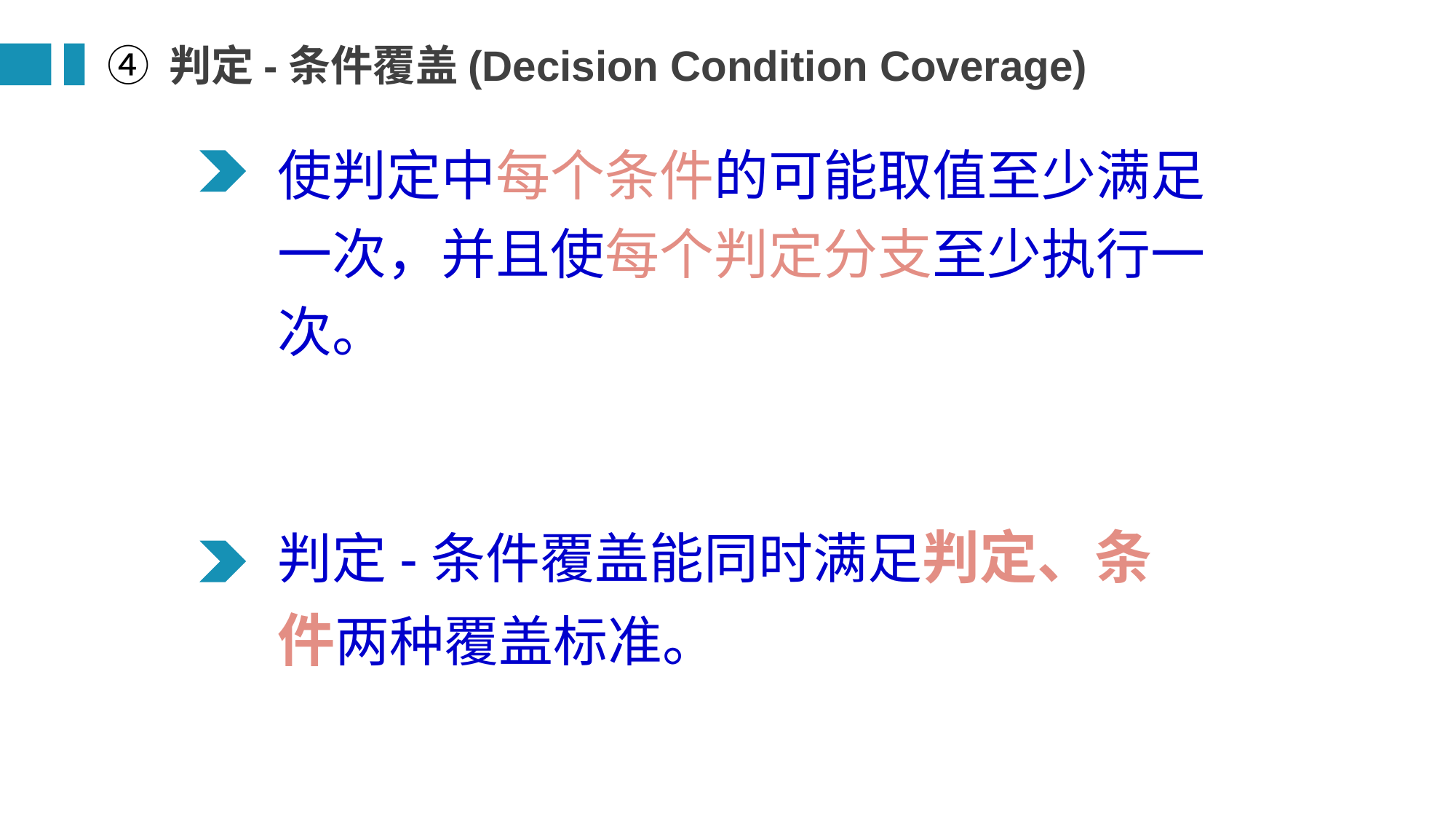

④ 判定-条件覆盖(Decision Condition Coverage)

使判定中每个条件的可能取值至少满足一次，并且使每个判定分支至少执行一次。

判定-条件覆盖能同时满足判定、条件两种覆盖标准。

66